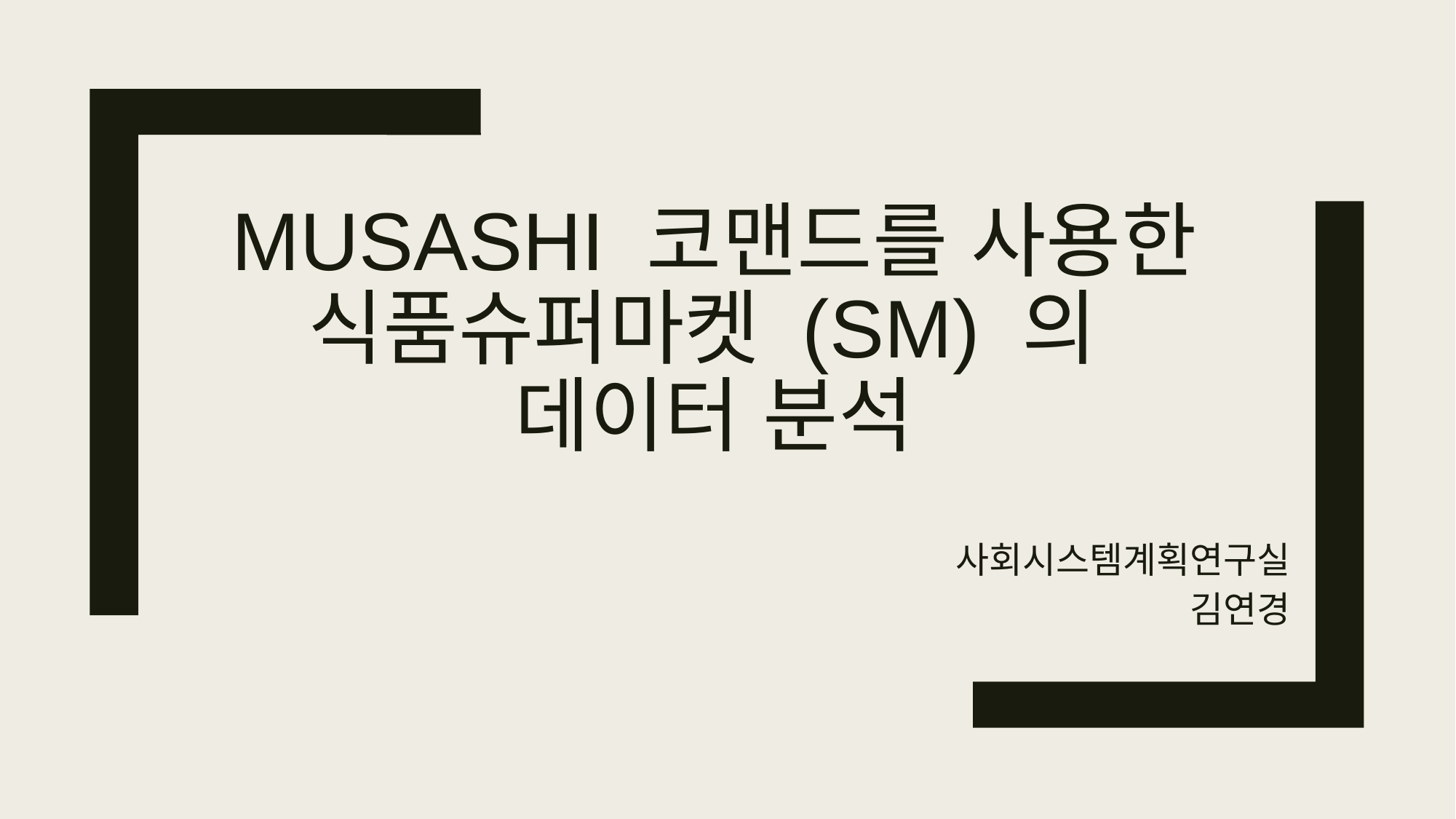

# MUSASHI 코맨드를 사용한 식품슈퍼마켓 (sm) 의 데이터 분석
사회시스템계획연구실
김연경